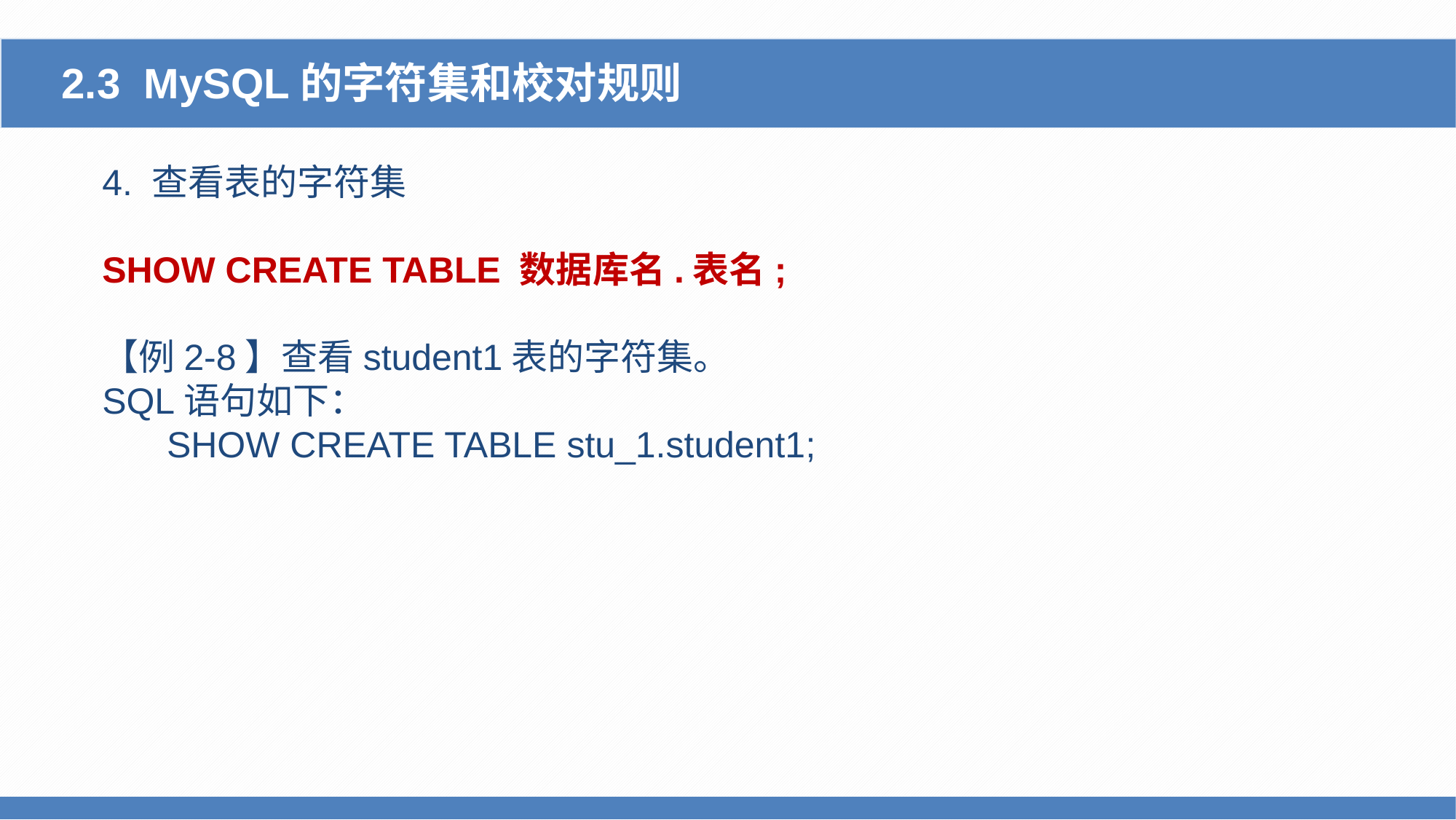

2.3  MySQL的字符集和校对规则
4. 查看表的字符集

SHOW CREATE TABLE 数据库名.表名;

【例2-8】查看student1表的字符集。
SQL语句如下：
SHOW CREATE TABLE stu_1.student1;